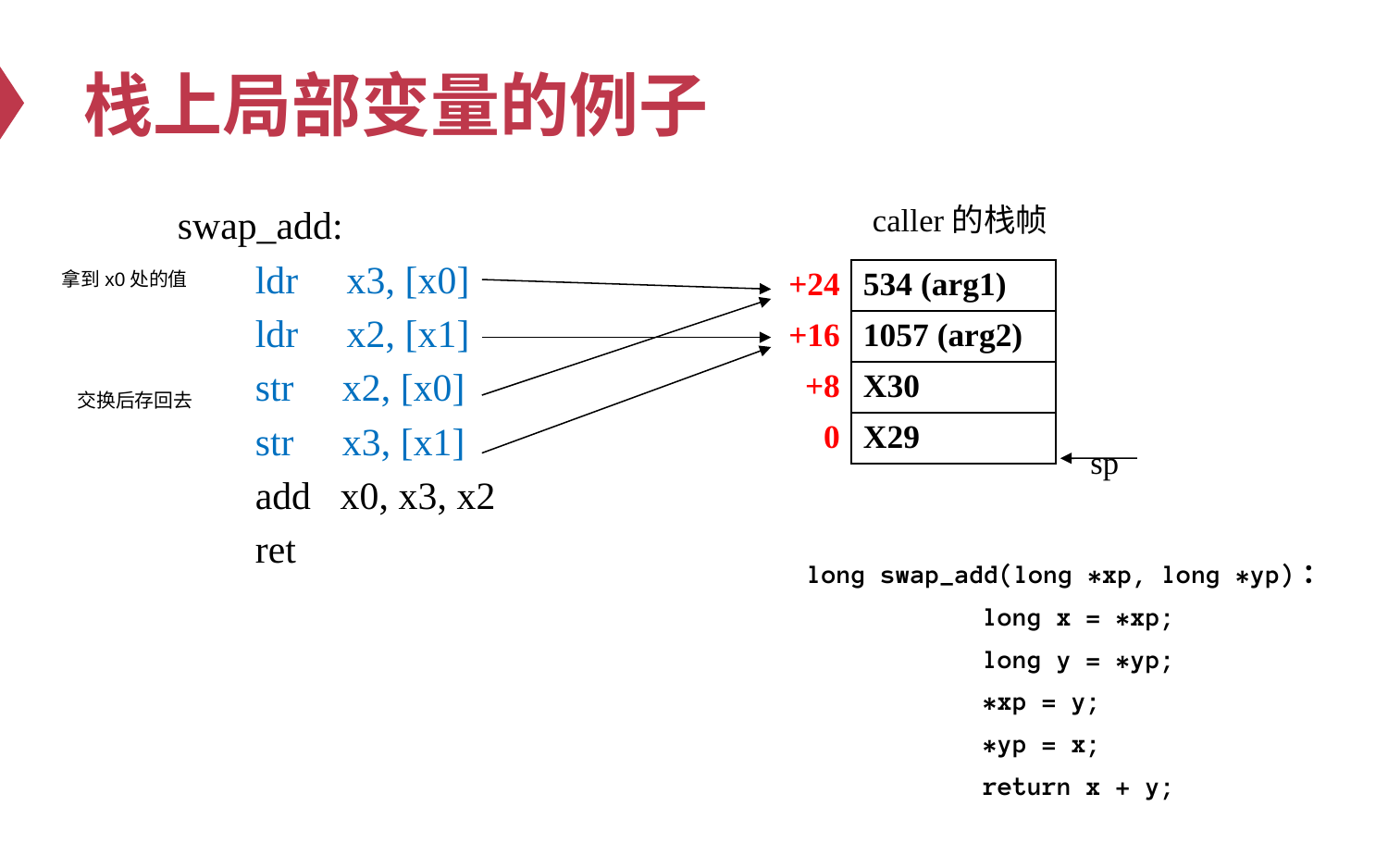

# 栈上局部变量的例子
caller的栈帧
swap_add:
        ldr     x3, [x0]
        ldr     x2, [x1]
        str     x2, [x0]
        str     x3, [x1]
        add   x0, x3, x2
        ret
拿到x0处的值
| +24 | 534 (arg1) |
| --- | --- |
| +16 | 1057 (arg2) |
| +8 | X30 |
| 0 | X29 |
交换后存回去
sp

 long swap_add(long *xp, long *yp)：
		long x = *xp;
 		long y = *yp;
 		*xp = y;
 		*yp = x;
 		return x + y;